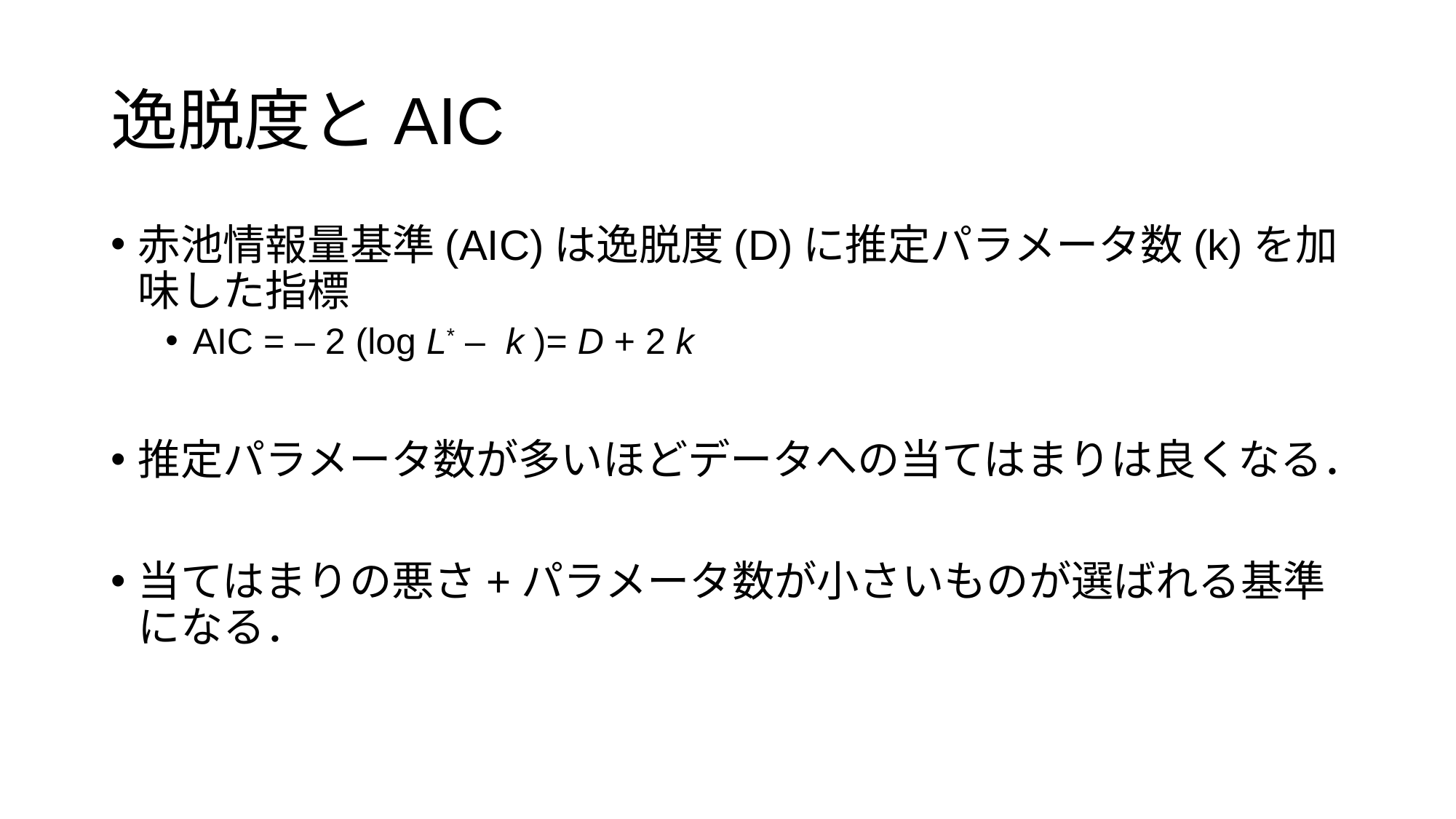

# 逸脱度とAIC
赤池情報量基準(AIC)は逸脱度(D)に推定パラメータ数(k)を加味した指標
AIC = – 2 (log L* –  k )= D + 2 k

推定パラメータ数が多いほどデータへの当てはまりは良くなる．

当てはまりの悪さ+パラメータ数が小さいものが選ばれる基準になる．